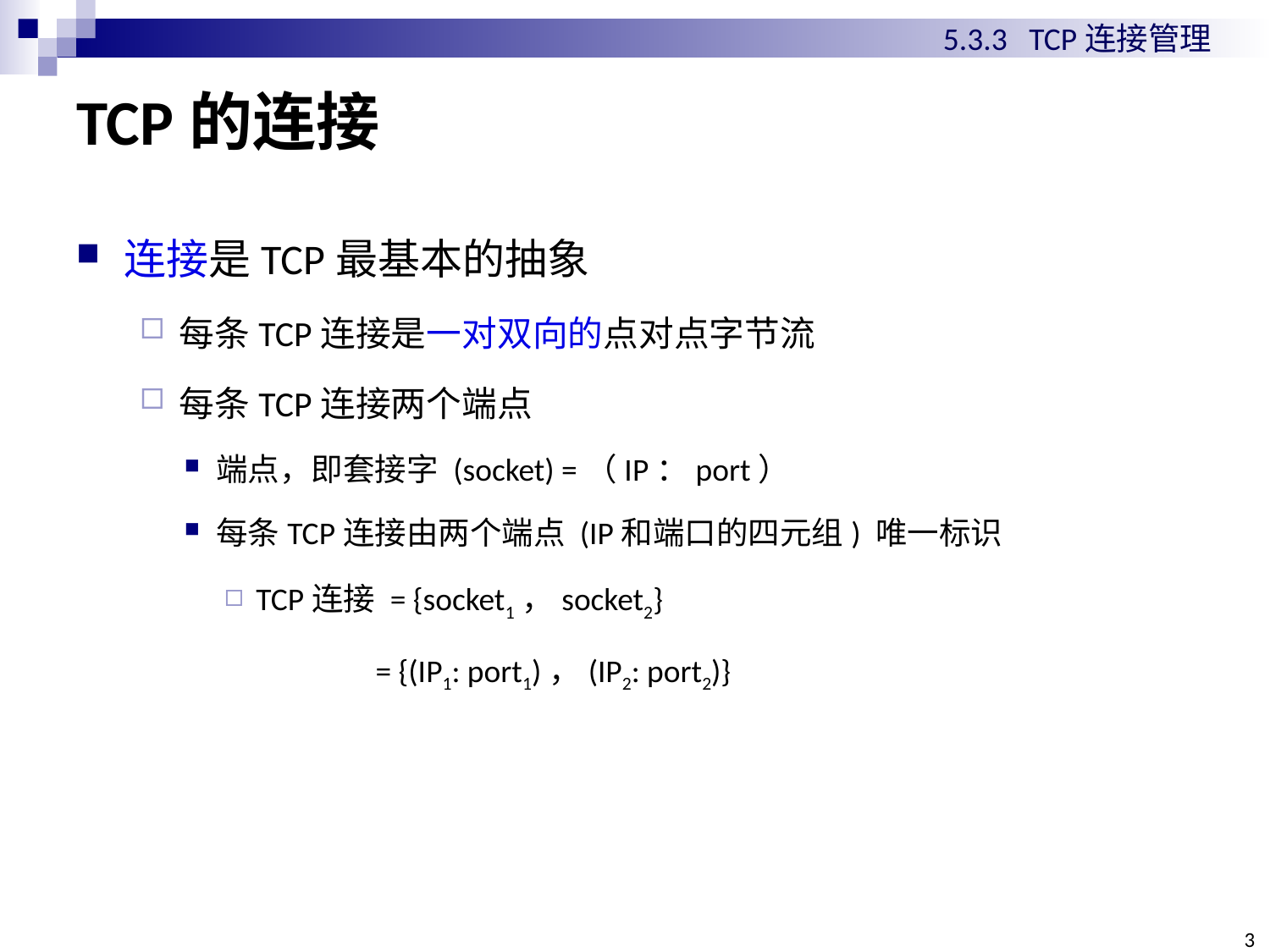

5.3.3   TCP连接管理
# TCP的连接
连接是TCP最基本的抽象
每条TCP连接是一对双向的点对点字节流
每条TCP连接两个端点
端点，即套接字 (socket) =（IP：port）
每条TCP连接由两个端点 (IP和端口的四元组) 唯一标识
TCP连接 = {socket1，socket2}
                     = {(IP1: port1)，(IP2: port2)}
3